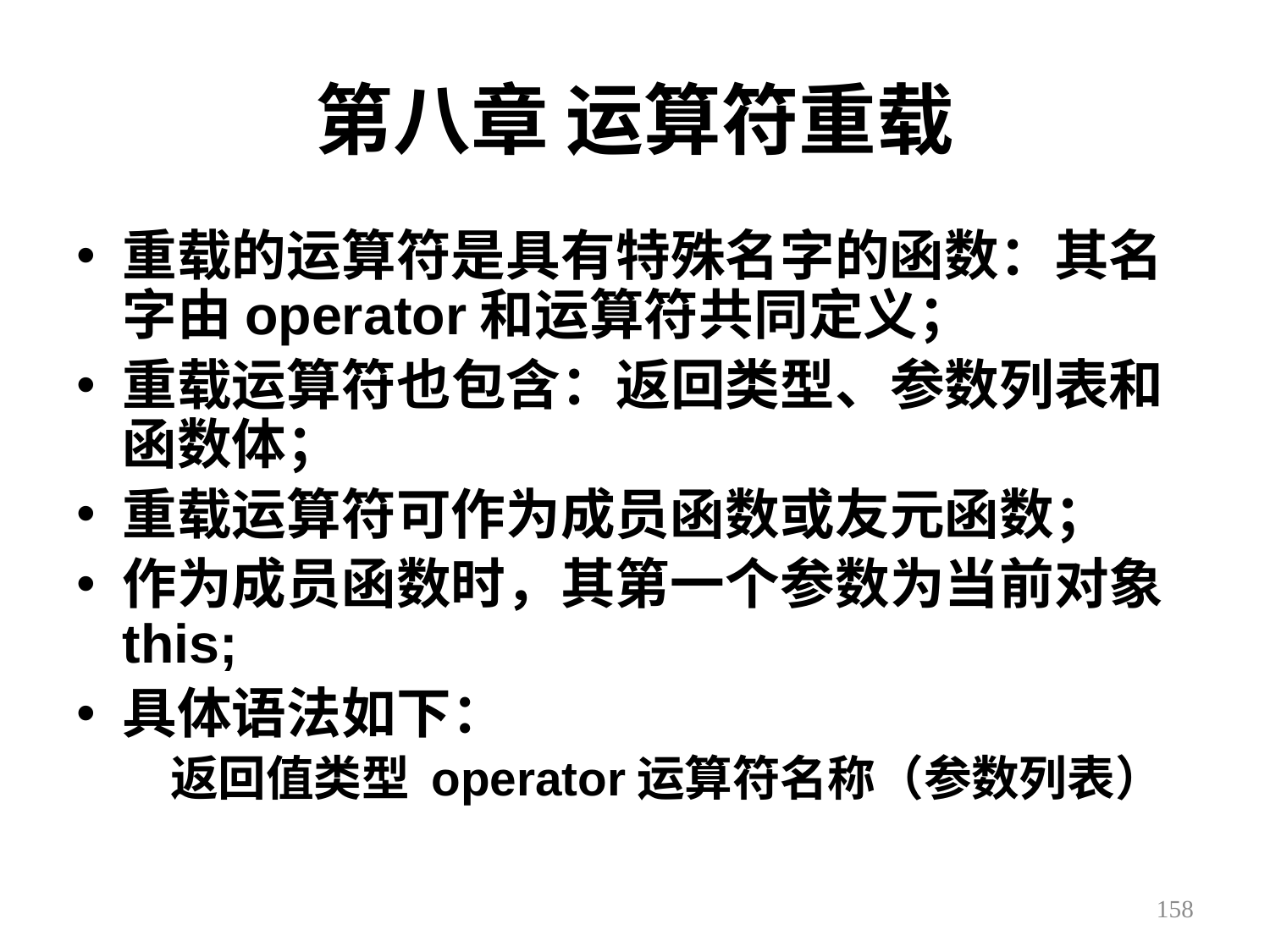

# 第八章 运算符重载
重载的运算符是具有特殊名字的函数：其名字由operator和运算符共同定义；
重载运算符也包含：返回类型、参数列表和函数体；
重载运算符可作为成员函数或友元函数；
作为成员函数时，其第一个参数为当前对象this;
具体语法如下：
  返回值类型 operator运算符名称（参数列表）
158